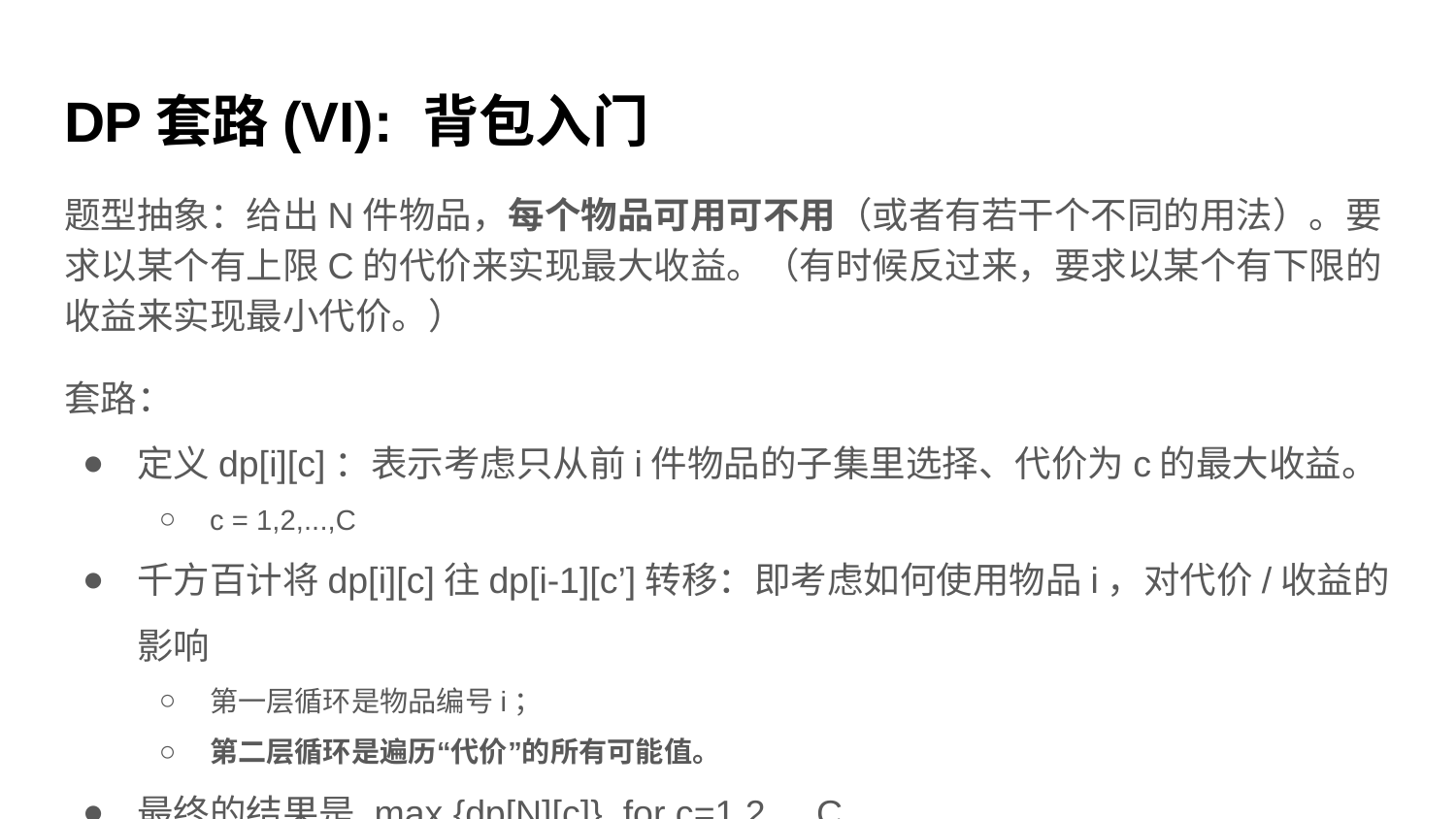

# DP套路(VI): 背包入门
题型抽象：给出N件物品，每个物品可用可不用（或者有若干个不同的用法）。要求以某个有上限C的代价来实现最大收益。（有时候反过来，要求以某个有下限的收益来实现最小代价。）
套路：
定义dp[i][c]：表示考虑只从前i件物品的子集里选择、代价为c的最大收益。
c = 1,2,...,C
千方百计将dp[i][c]往dp[i-1][c’]转移：即考虑如何使用物品i，对代价/收益的影响
第一层循环是物品编号i；
第二层循环是遍历“代价”的所有可能值。
最终的结果是 max {dp[N][c]}, for c=1,2,...,C